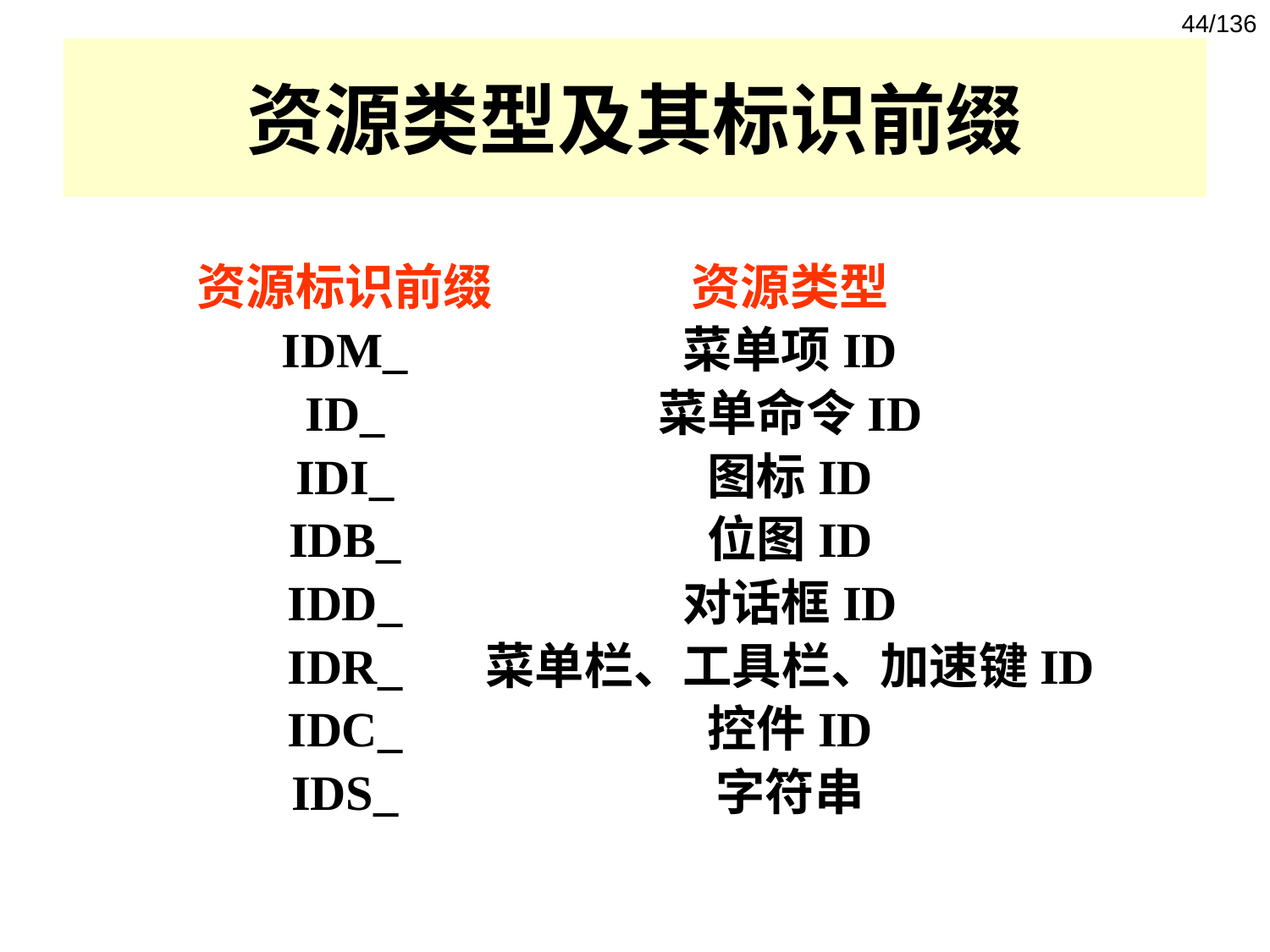

44/136
# 资源类型及其标识前缀
资源标识前缀
IDM_
ID_
IDI_
IDB_
IDD_
IDR_
IDC_
IDS_
资源类型
菜单项ID
菜单命令ID
图标ID
位图ID
对话框ID
菜单栏、工具栏、加速键ID
控件ID
字符串